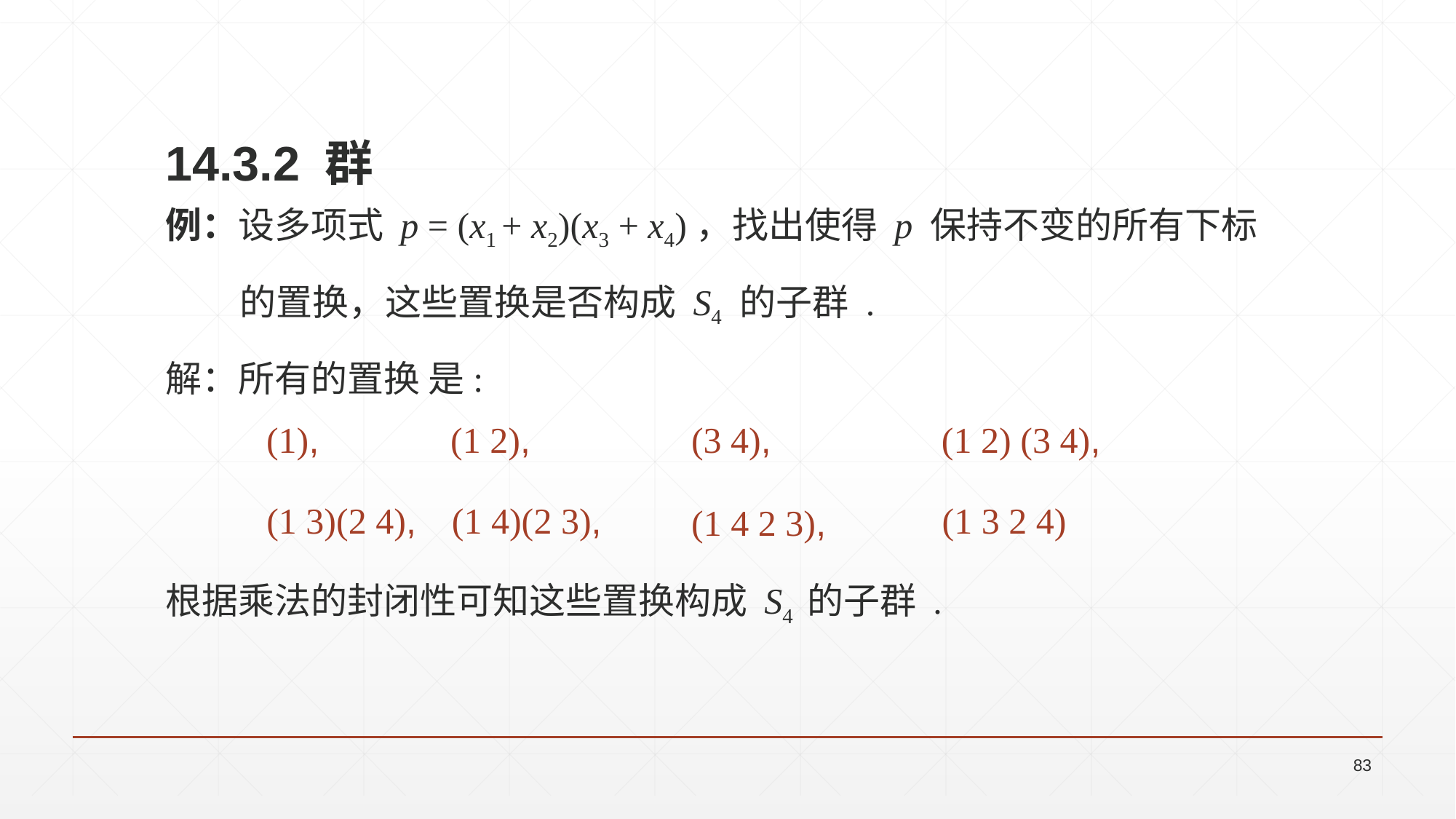

14.3.2 群
例：设多项式 p = (x1 + x2)(x3 + x4)，找出使得 p 保持不变的所有下标
        的置换，这些置换是否构成 S4 的子群 .
解：所有的置换 是:

根据乘法的封闭性可知这些置换构成 S4 的子群 .
(1),
(1 2),
(3 4),
(1 2) (3 4),
(1 3 2 4)
(1 4)(2 3),
(1 3)(2 4),
(1 4 2 3),
83